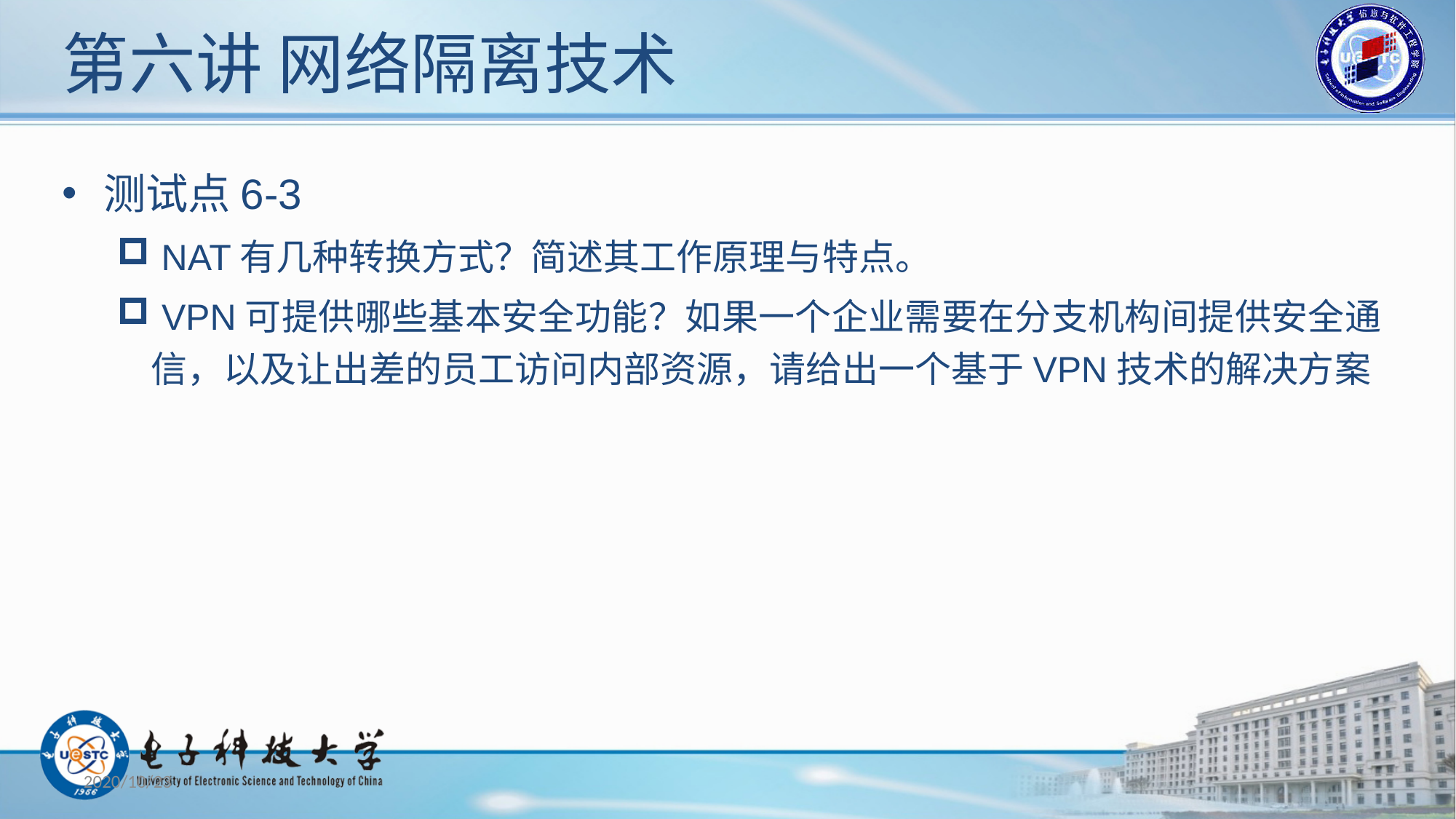

# 第六讲 网络隔离技术
测试点6-3
 NAT有几种转换方式？简述其工作原理与特点。
 VPN可提供哪些基本安全功能？如果一个企业需要在分支机构间提供安全通信，以及让出差的员工访问内部资源，请给出一个基于VPN技术的解决方案
2020/10/23